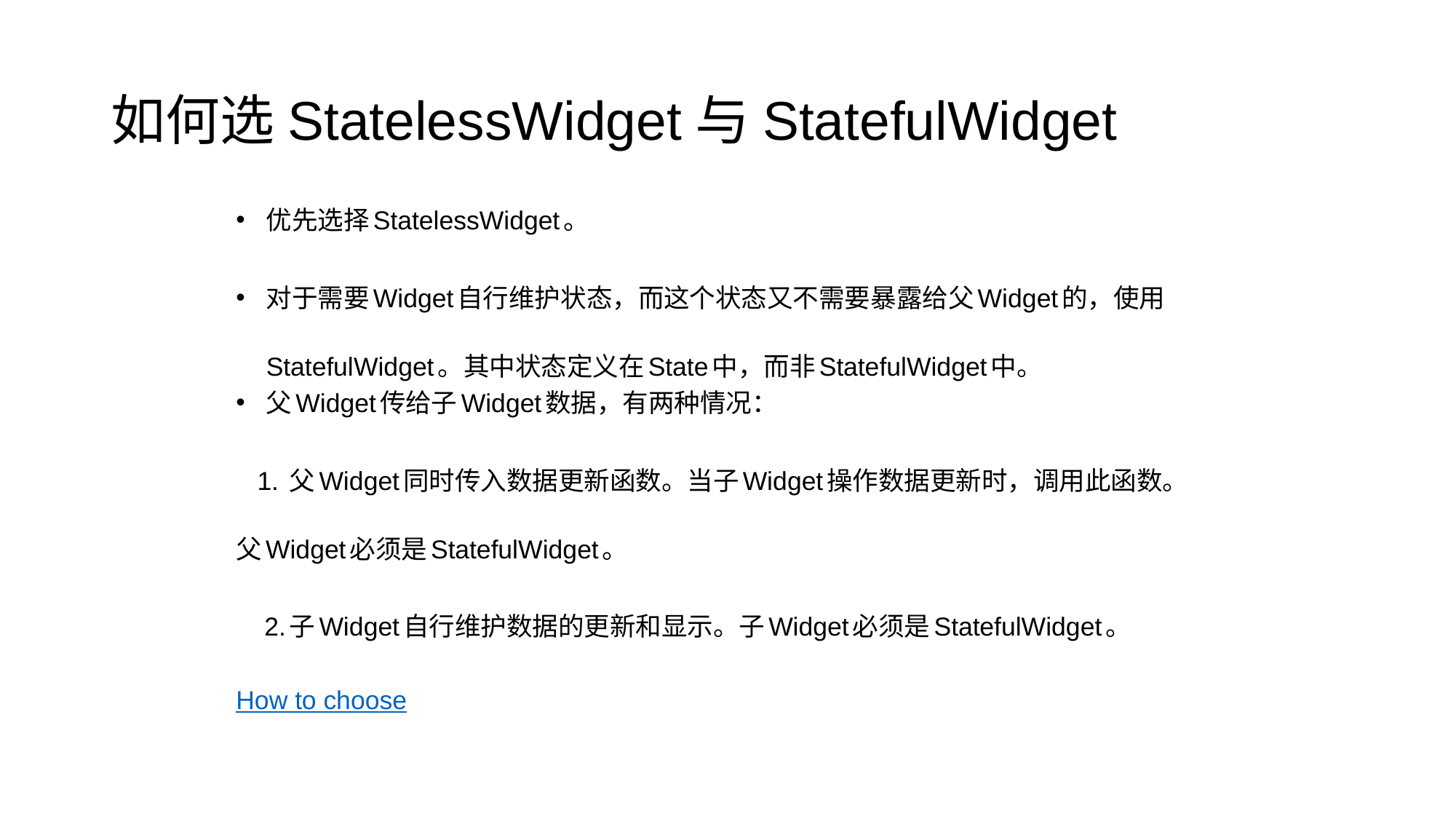

# 如何选StatelessWidget与StatefulWidget
优先选择StatelessWidget。
对于需要Widget自行维护状态，而这个状态又不需要暴露给父Widget的，使用StatefulWidget。其中状态定义在State中，而非StatefulWidget中。
父Widget传给子Widget数据，有两种情况：
   1. 父Widget同时传入数据更新函数。当子Widget操作数据更新时，调用此函数。父Widget必须是StatefulWidget。
    2.子Widget自行维护数据的更新和显示。子Widget必须是StatefulWidget。

How to choose